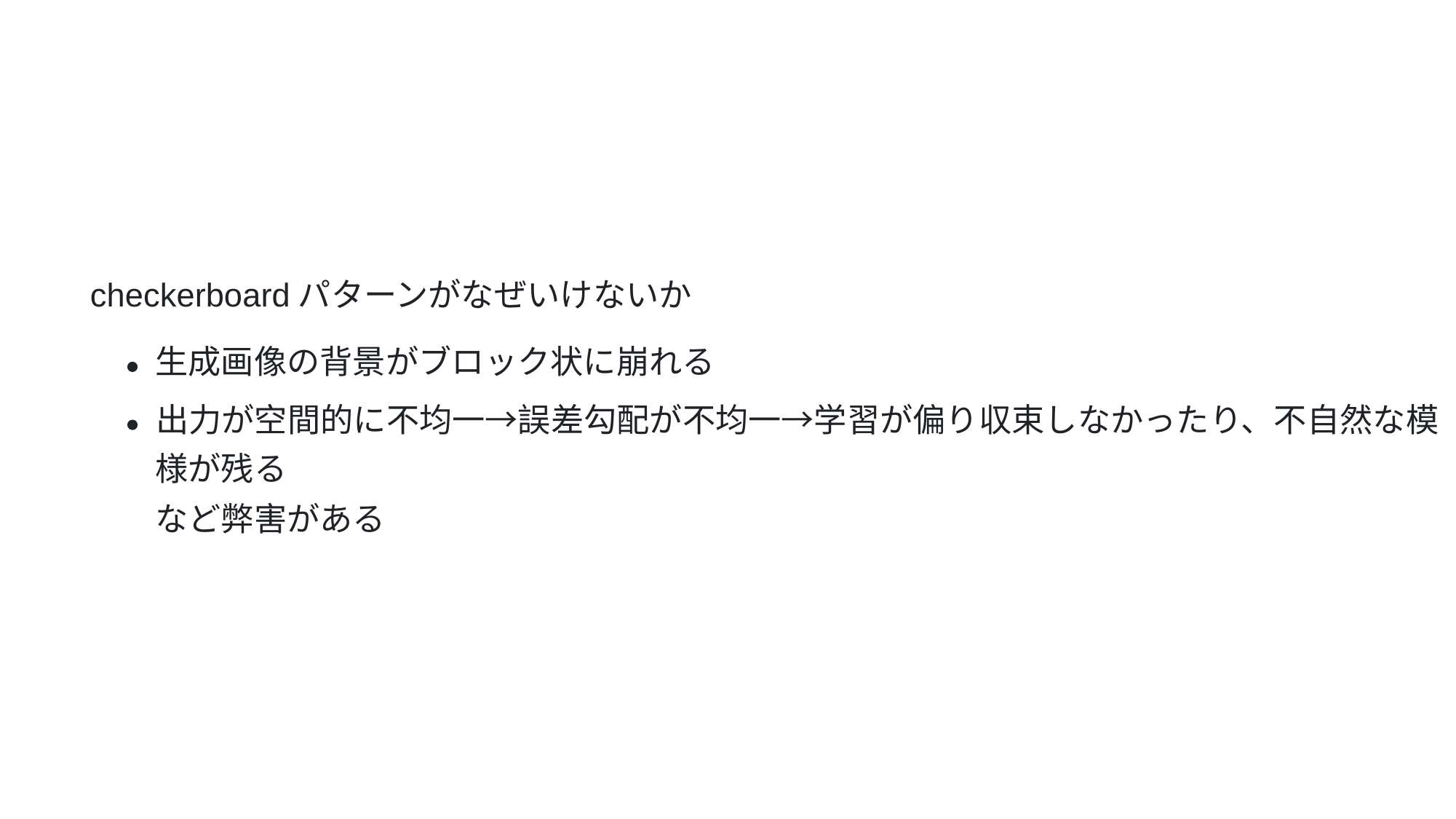

checkerboardパターンがなぜいけないか
⽣成画像の背景がブロック状に崩れる

出⼒が空間的に不均⼀→誤差勾配が不均⼀→学習が偏り収束しなかったり、不⾃然な模

様が残る
など弊害がある